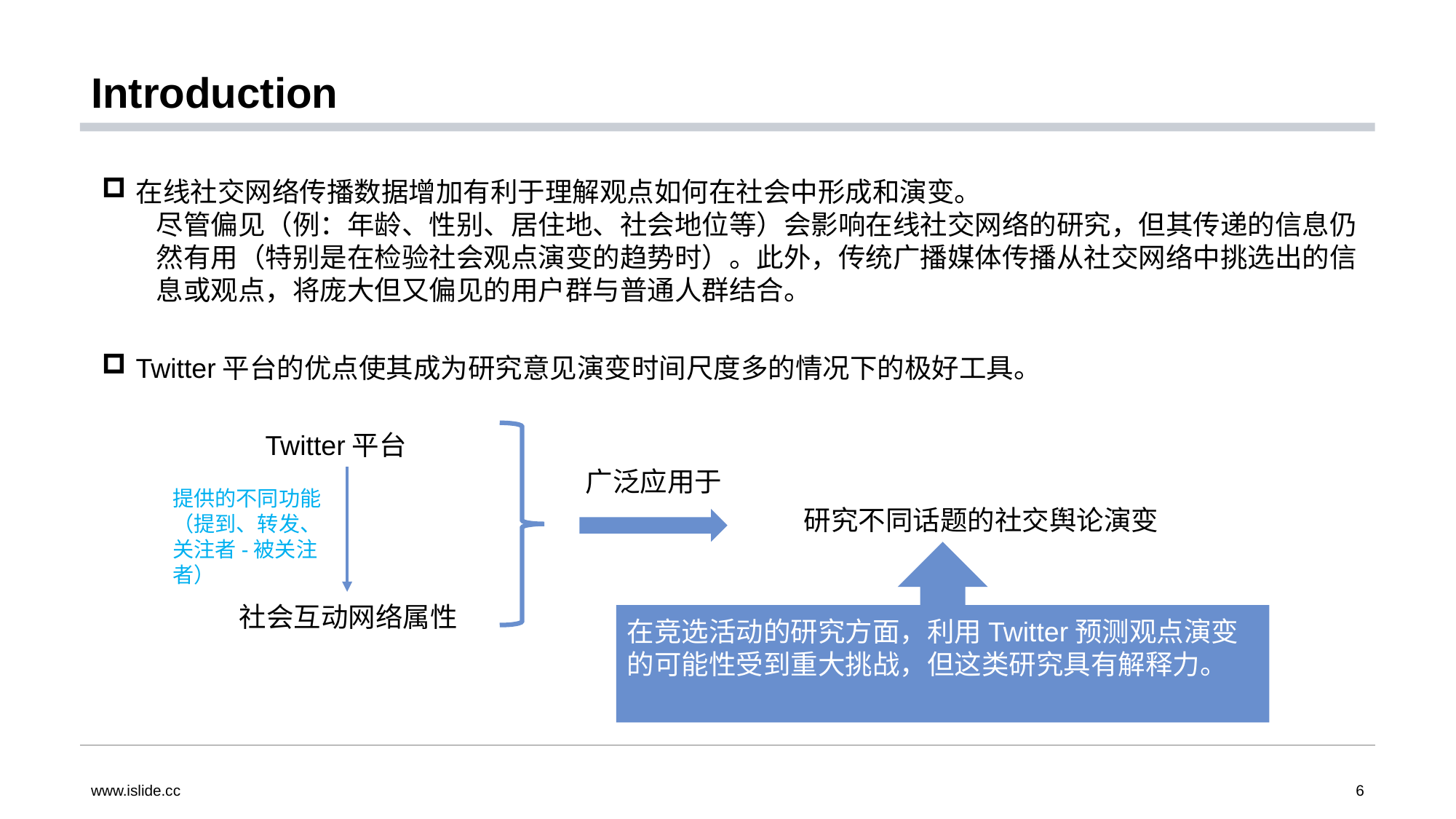

# Introduction
在线社交网络传播数据增加有利于理解观点如何在社会中形成和演变。
尽管偏见（例：年龄、性别、居住地、社会地位等）会影响在线社交网络的研究，但其传递的信息仍然有用（特别是在检验社会观点演变的趋势时）。此外，传统广播媒体传播从社交网络中挑选出的信息或观点，将庞大但又偏见的用户群与普通人群结合。
Twitter平台的优点使其成为研究意见演变时间尺度多的情况下的极好工具。
Twitter平台

广泛应用于
提供的不同功能（提到、转发、关注者-被关注者）
研究不同话题的社交舆论演变

社会互动网络属性
在竞选活动的研究方面，利用Twitter预测观点演变的可能性受到重大挑战，但这类研究具有解释力。

www.islide.cc
6